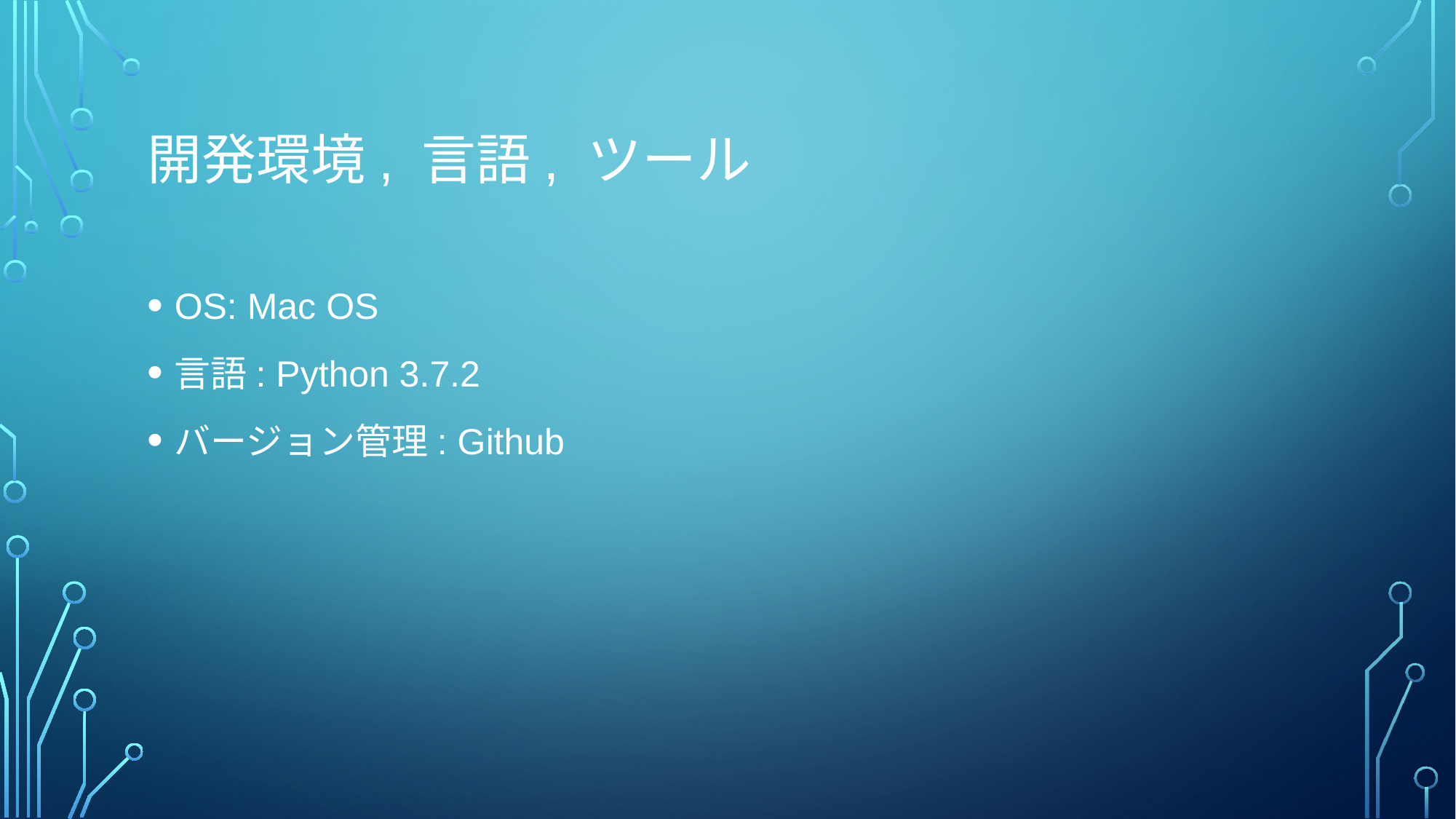

# 開発環境, 言語, ツール
OS: Mac OS
言語: Python 3.7.2
バージョン管理: Github